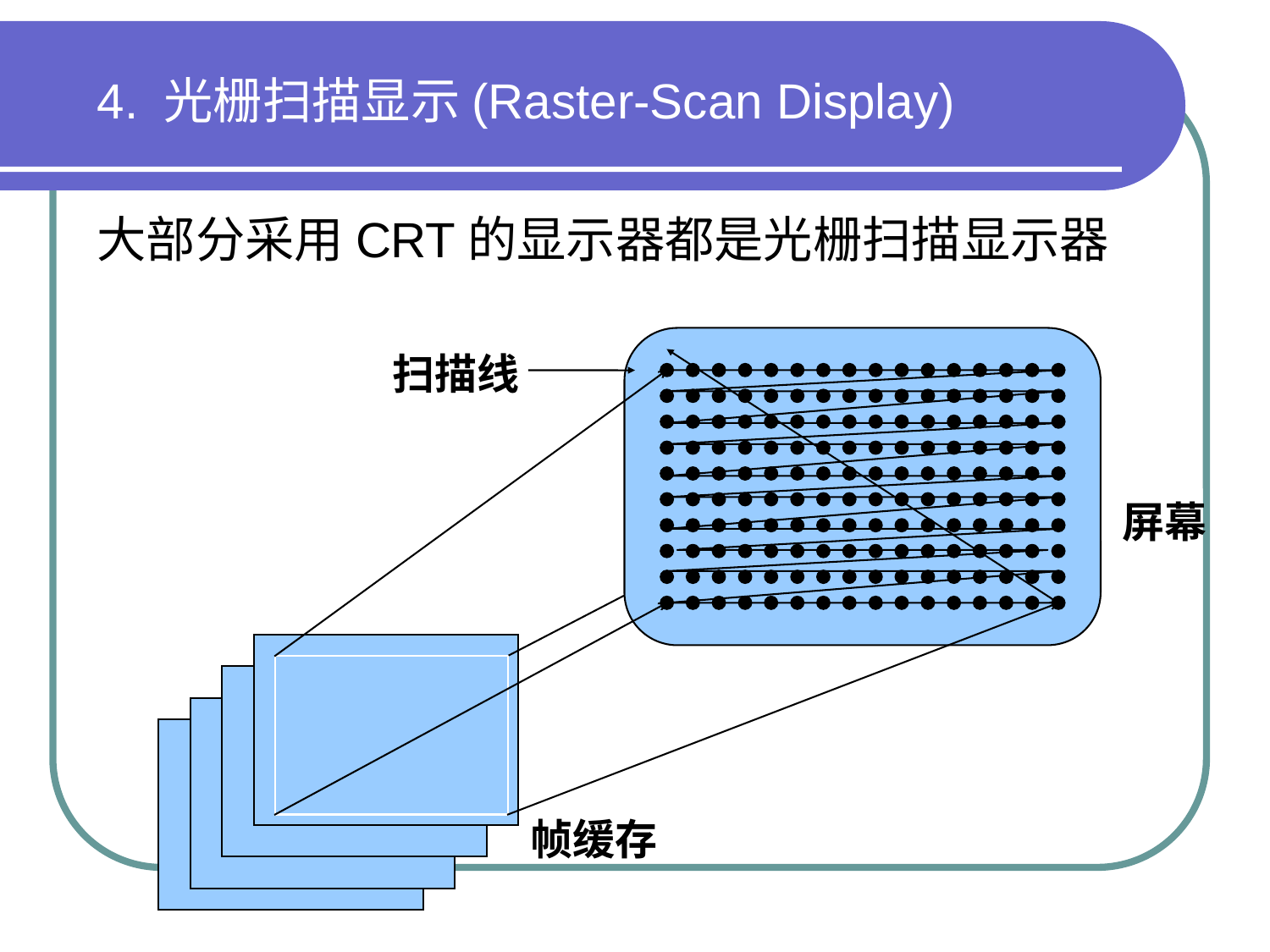

4. 光栅扫描显示(Raster-Scan Display)

大部分采用CRT的显示器都是光栅扫描显示器

扫描线

屏幕

帧缓存